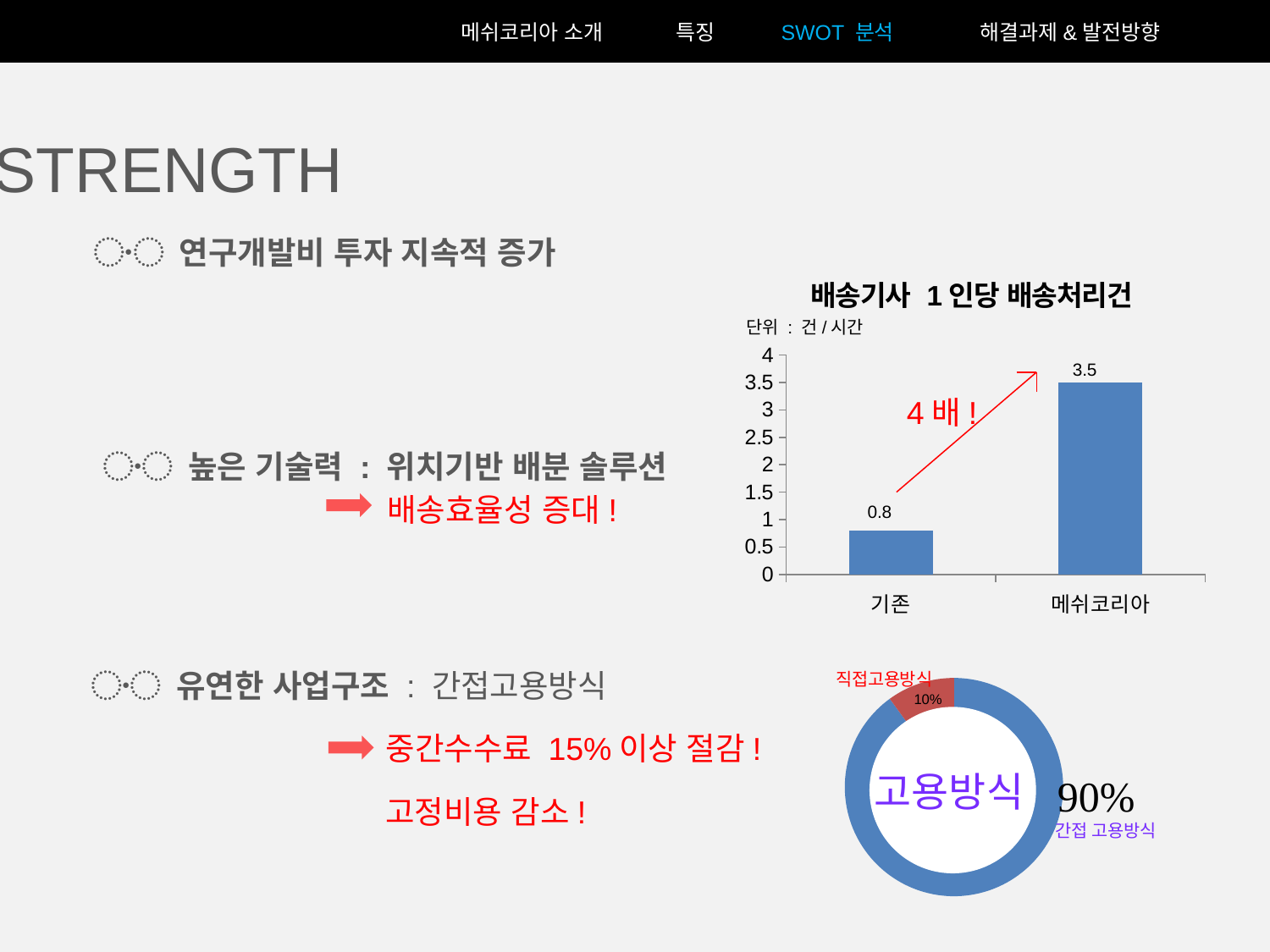

메쉬코리아 소개
특징
SWOT 분석
해결과제&발전방향
STRENGTH
〮  연구개발비 투자 지속적 증가
〮  높은 기술력 : 위치기반 배분 솔루션

배송효율성 증대!

〮  유연한 사업구조 : 간접고용방식
중간수수료 15%이상 절감!

### Chart: 배송기사 1인당 배송처리건

| Category | 계열 1 |
|---|---|
| 기존 | 0.8 |
| 메쉬코리아 | 3.5 |
단위 : 건/시간
3.5
4배!
0.8

### Chart

| Category | 고용 방식 |
|---|---|
| 간접고용 | 9.0 |
| 직접고용 | 1.0 |
고용방식
직접고용방식
10%
고정비용 감소!